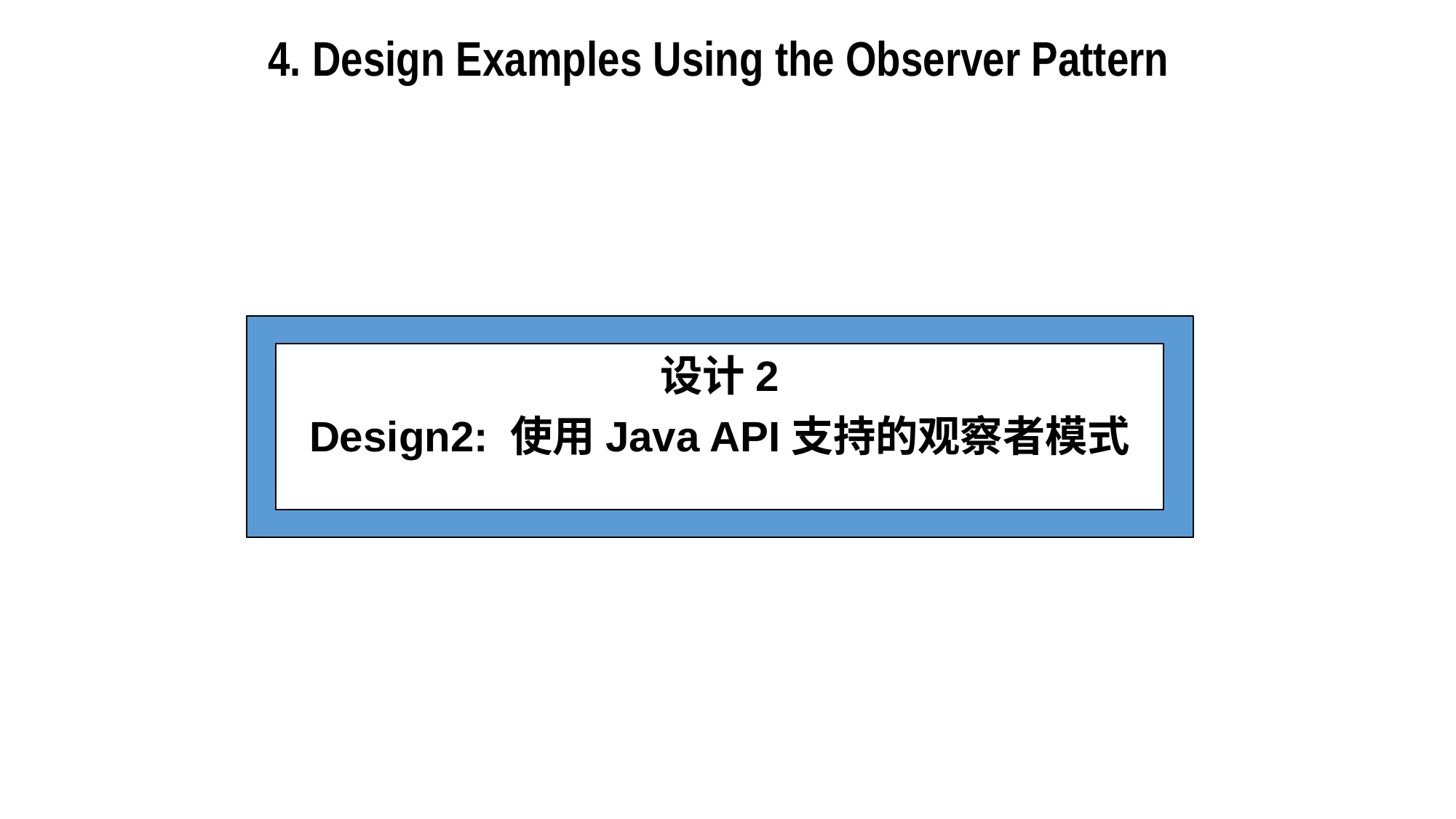

4. Design Examples Using the Observer Pattern
设计2
Design2: 使用Java API支持的观察者模式